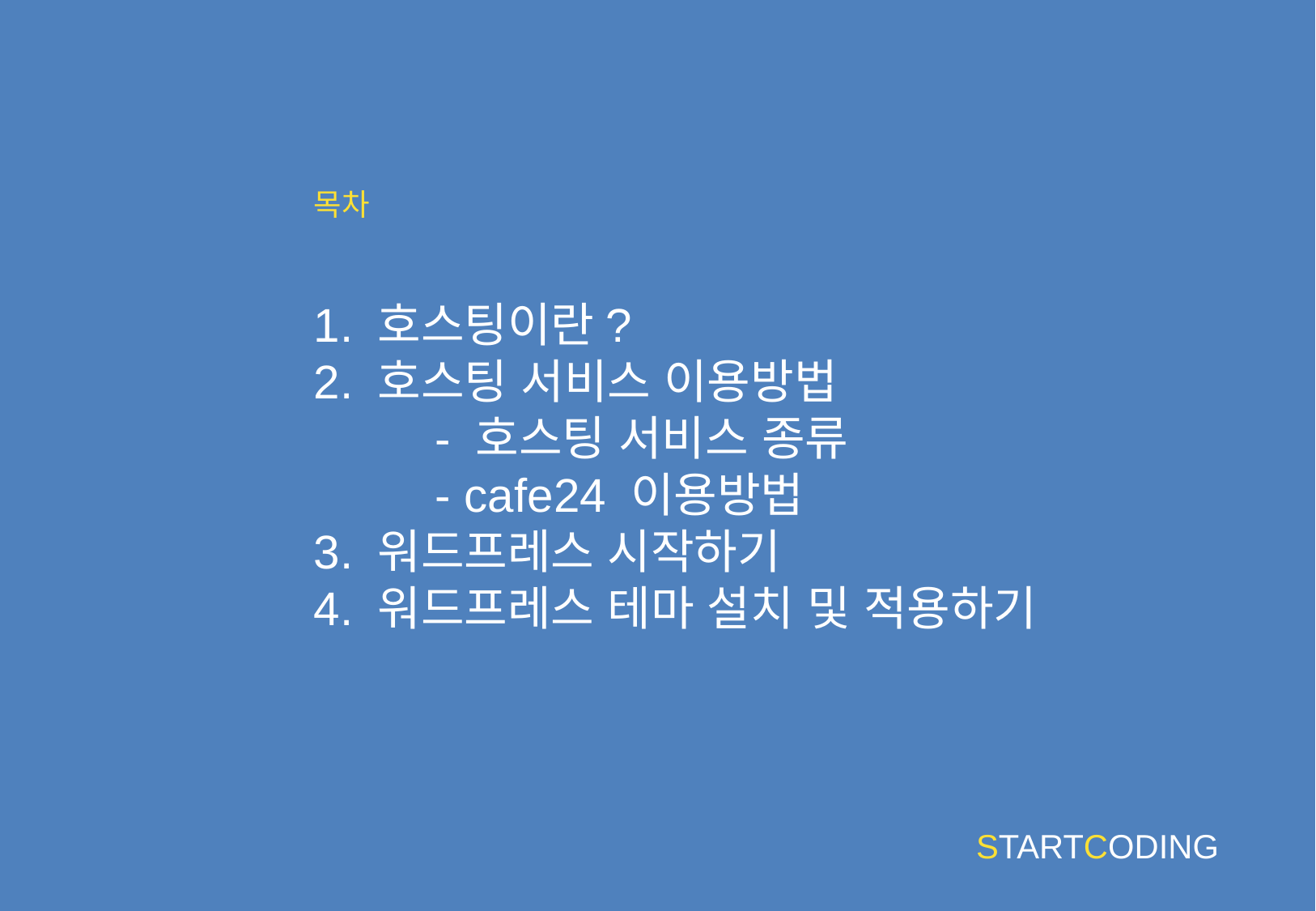

# 목차 1. 호스팅이란? 2. 호스팅 서비스 이용방법 - 호스팅 서비스 종류 - cafe24 이용방법 3. 워드프레스 시작하기 4. 워드프레스 테마 설치 및 적용하기
STARTCODING